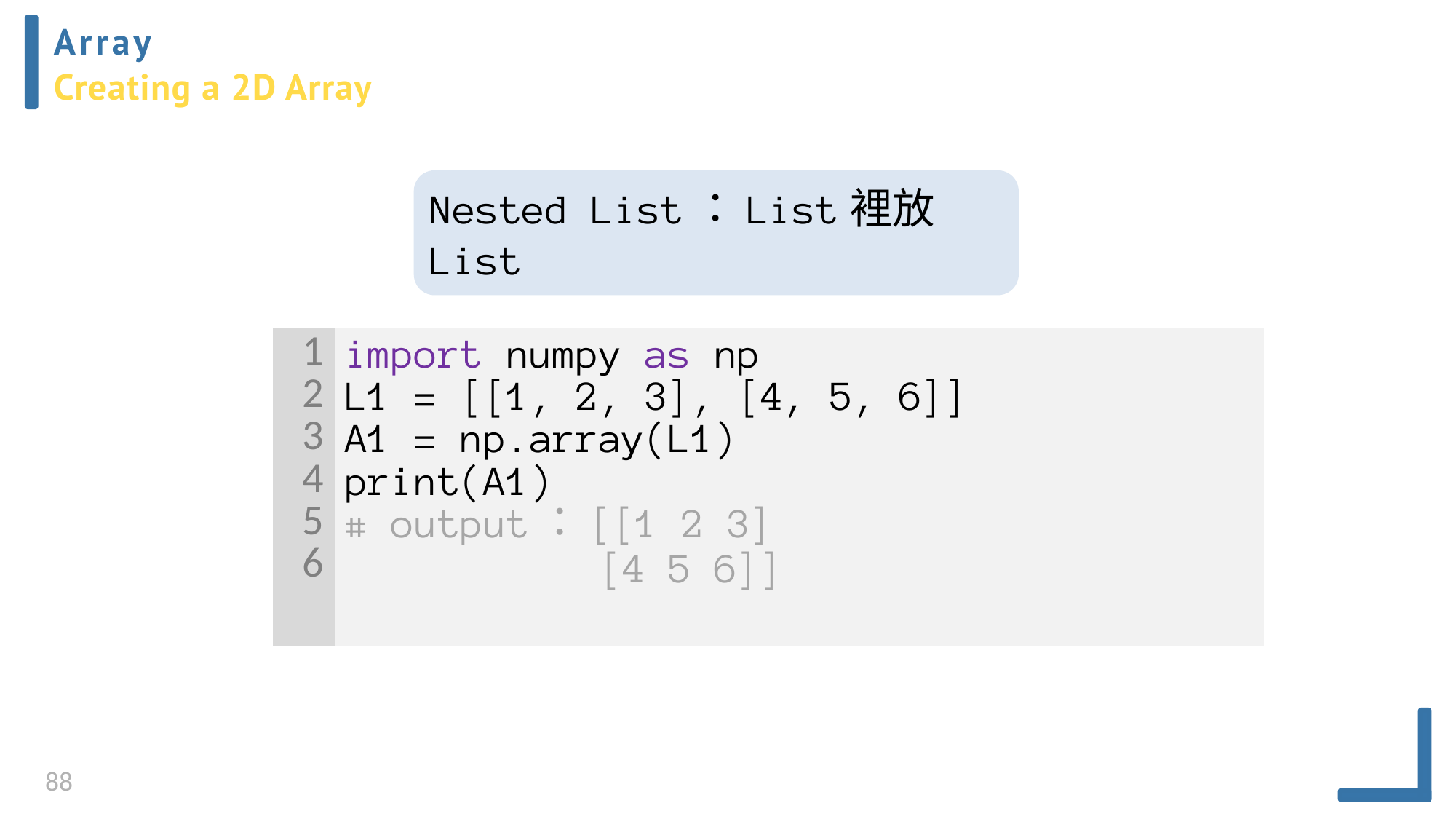

Array
Creating a 2D Array
Nested List：List裡放List
| 123456 | import numpy as np L1 = [[1, 2, 3], [4, 5, 6]] A1 = np.array(L1) print(A1) # output：[[1 2 3] [4 5 6]] |
| --- | --- |

88